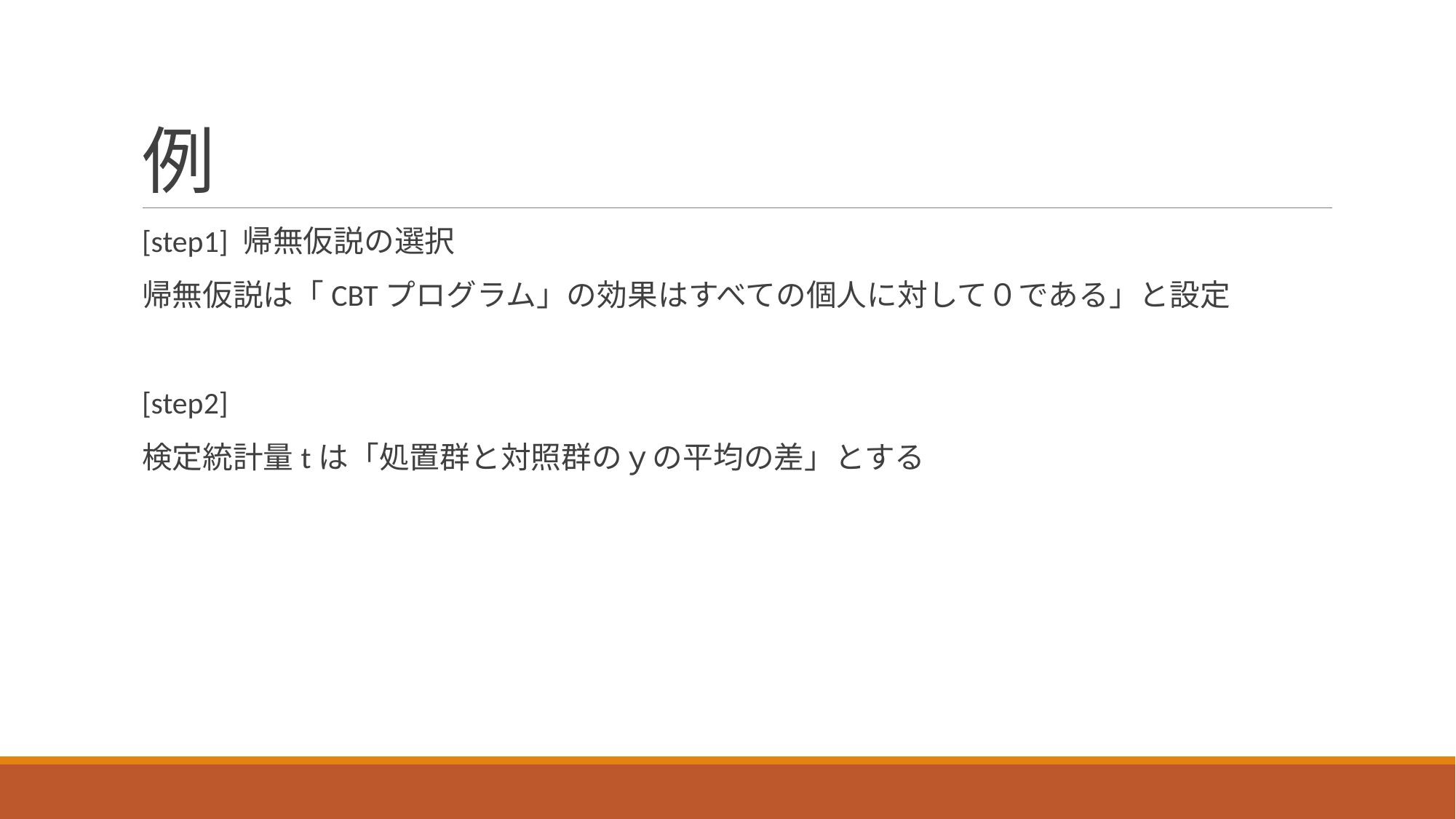

# 例
[step1] 帰無仮説の選択
帰無仮説は「CBTプログラム」の効果はすべての個人に対して０である」と設定

[step2]
検定統計量tは「処置群と対照群のｙの平均の差」とする